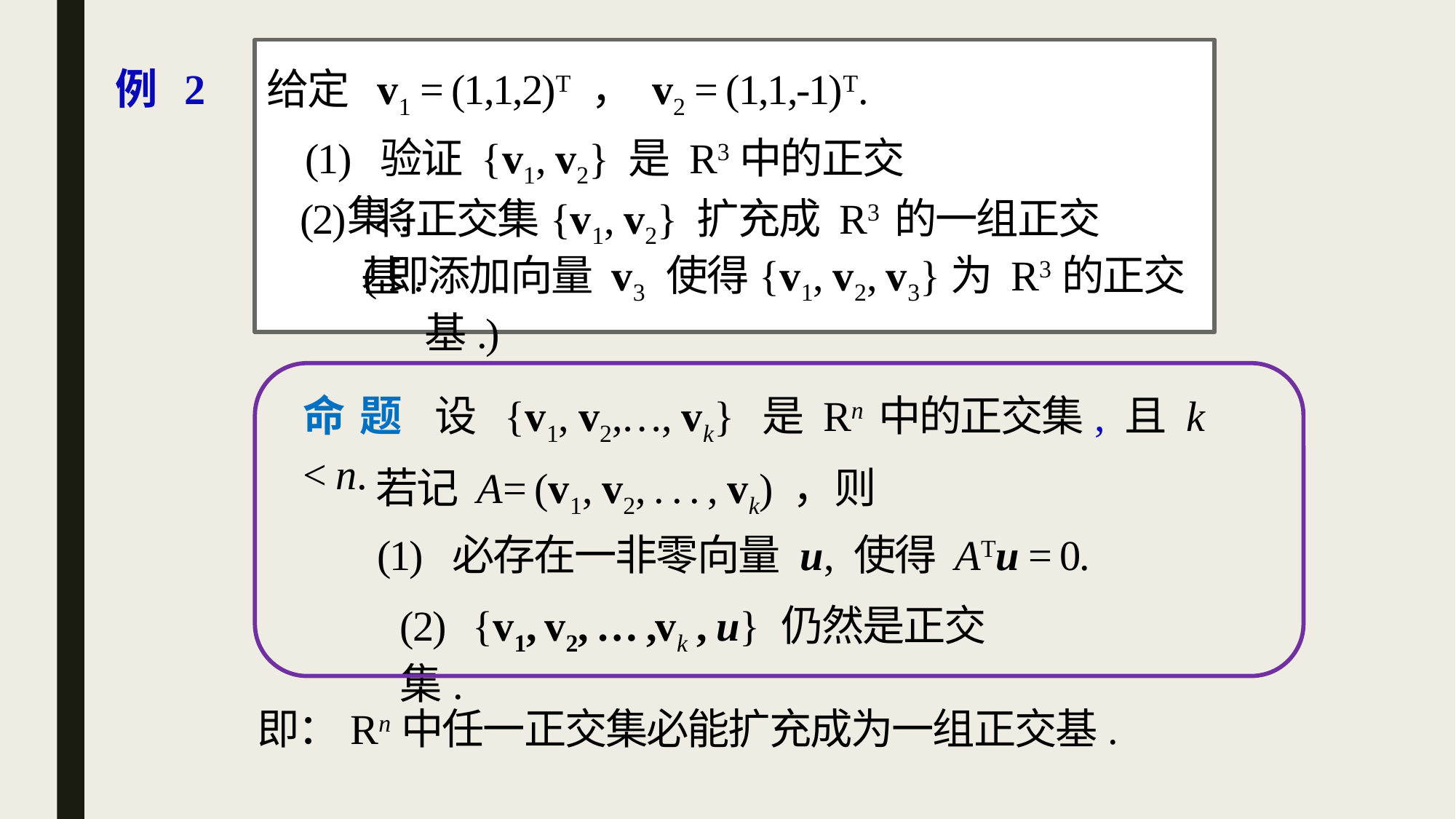

例  2
给定  v1 = (1,1,2)T ， v2 = (1,1,-1)T.
  (1)  验证 {v1, v2} 是 R3中的正交集.
(2)  将正交集{v1, v2} 扩充成 R3 的一组正交基.
(即添加向量 v3 使得{v1, v2, v3}为 R3的正交基.)

命  题    设  {v1, v2,…, vk}  是 Rn 中的正交集, 且 k < n.
若记 A= (v1, v2, . . . , vk) ，则
(1)  必存在一非零向量 u, 使得 ATu = 0.
(2)   {v1, v2, … ,vk , u} 仍然是正交集.
即：Rn中任一正交集必能扩充成为一组正交基.